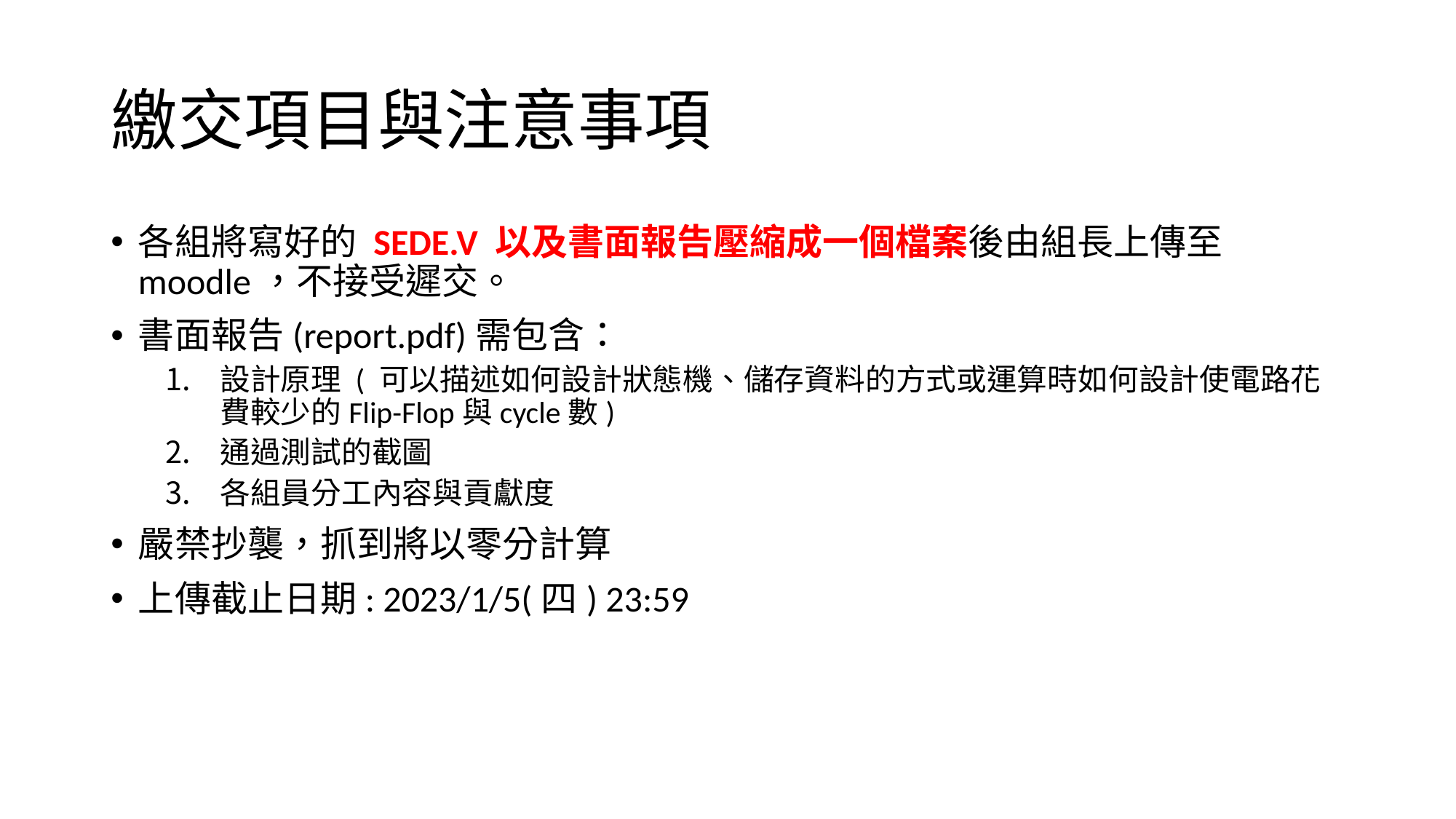

# 繳交項目與注意事項
各組將寫好的 SEDE.V 以及書面報告壓縮成一個檔案後由組長上傳至 moodle，不接受遲交。
書面報告(report.pdf)需包含：
設計原理 ( 可以描述如何設計狀態機、儲存資料的方式或運算時如何設計使電路花費較少的Flip-Flop與cycle數)
通過測試的截圖
各組員分工內容與貢獻度
嚴禁抄襲，抓到將以零分計算
上傳截止日期: 2023/1/5(四) 23:59